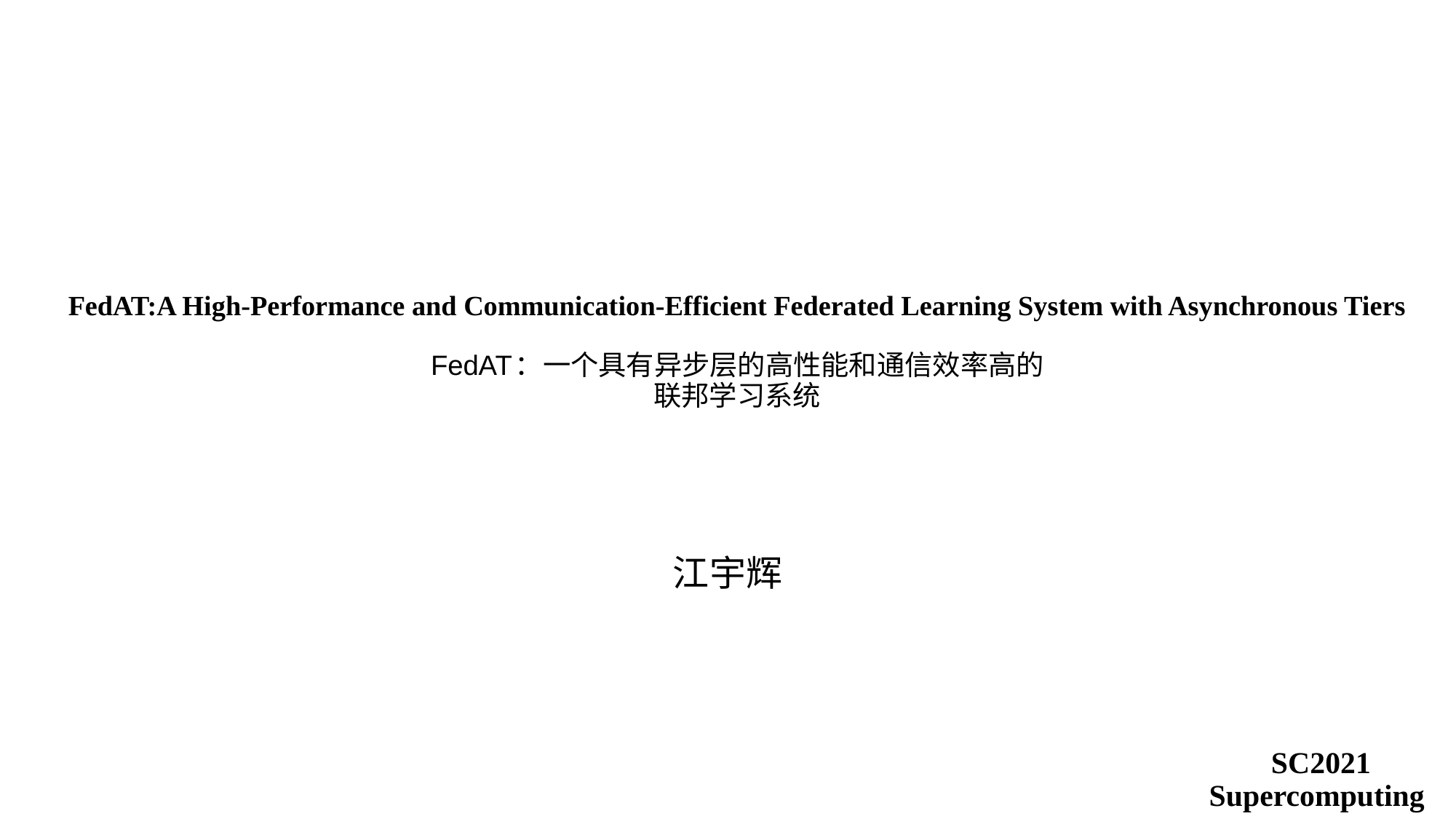

# FedAT:A High-Performance and Communication-Efficient Federated Learning System with Asynchronous Tiers FedAT：一个具有异步层的高性能和通信效率高的 联邦学习系统
江宇辉
 SC2021
Supercomputing